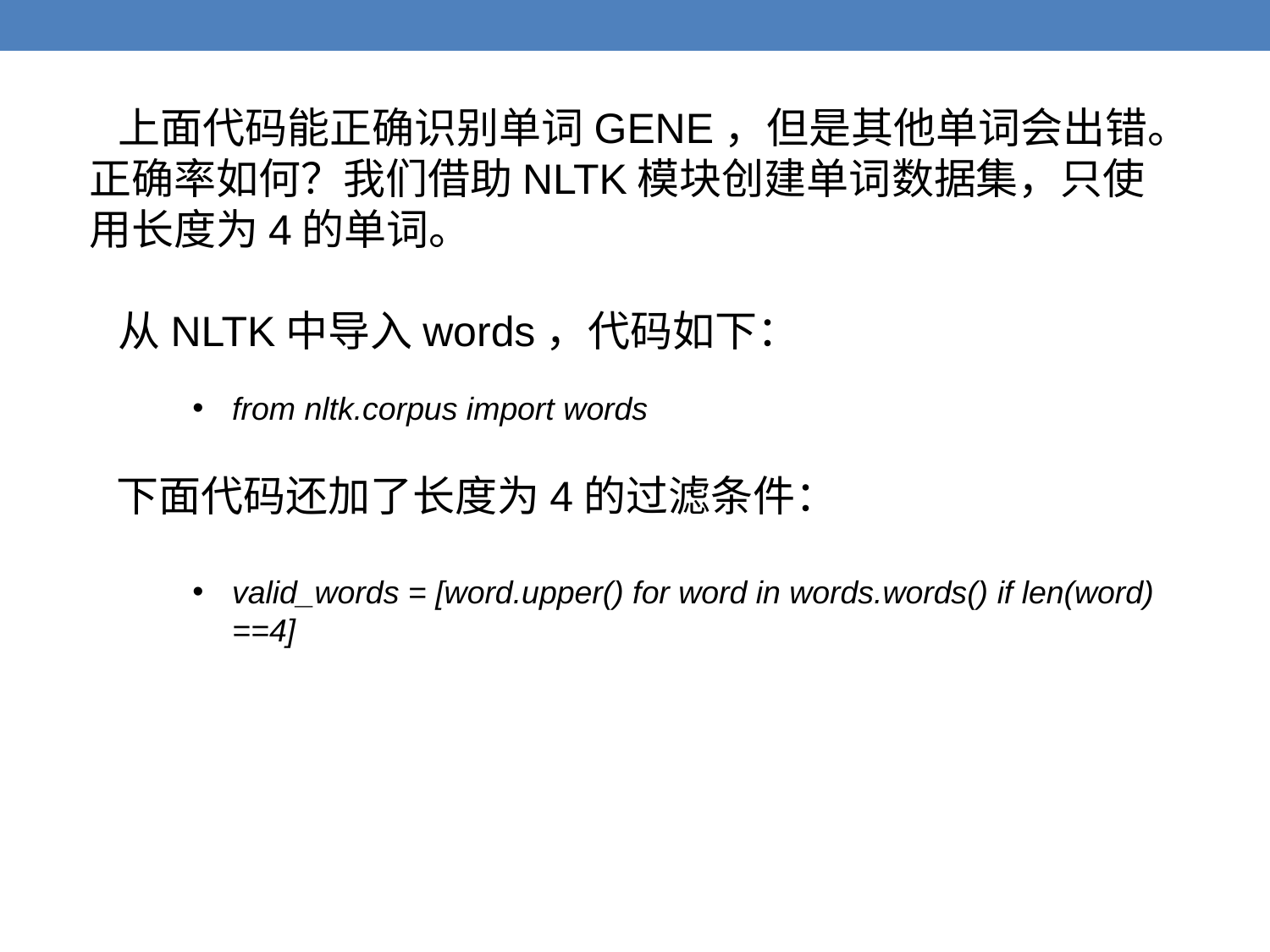

上面代码能正确识别单词GENE，但是其他单词会出错。正确率如何？我们借助NLTK模块创建单词数据集，只使用长度为4的单词。

  从NLTK中导入words，代码如下：
from nltk.corpus import words
  下面代码还加了长度为4的过滤条件：
valid_words = [word.upper() for word in words.words() if len(word) ==4]